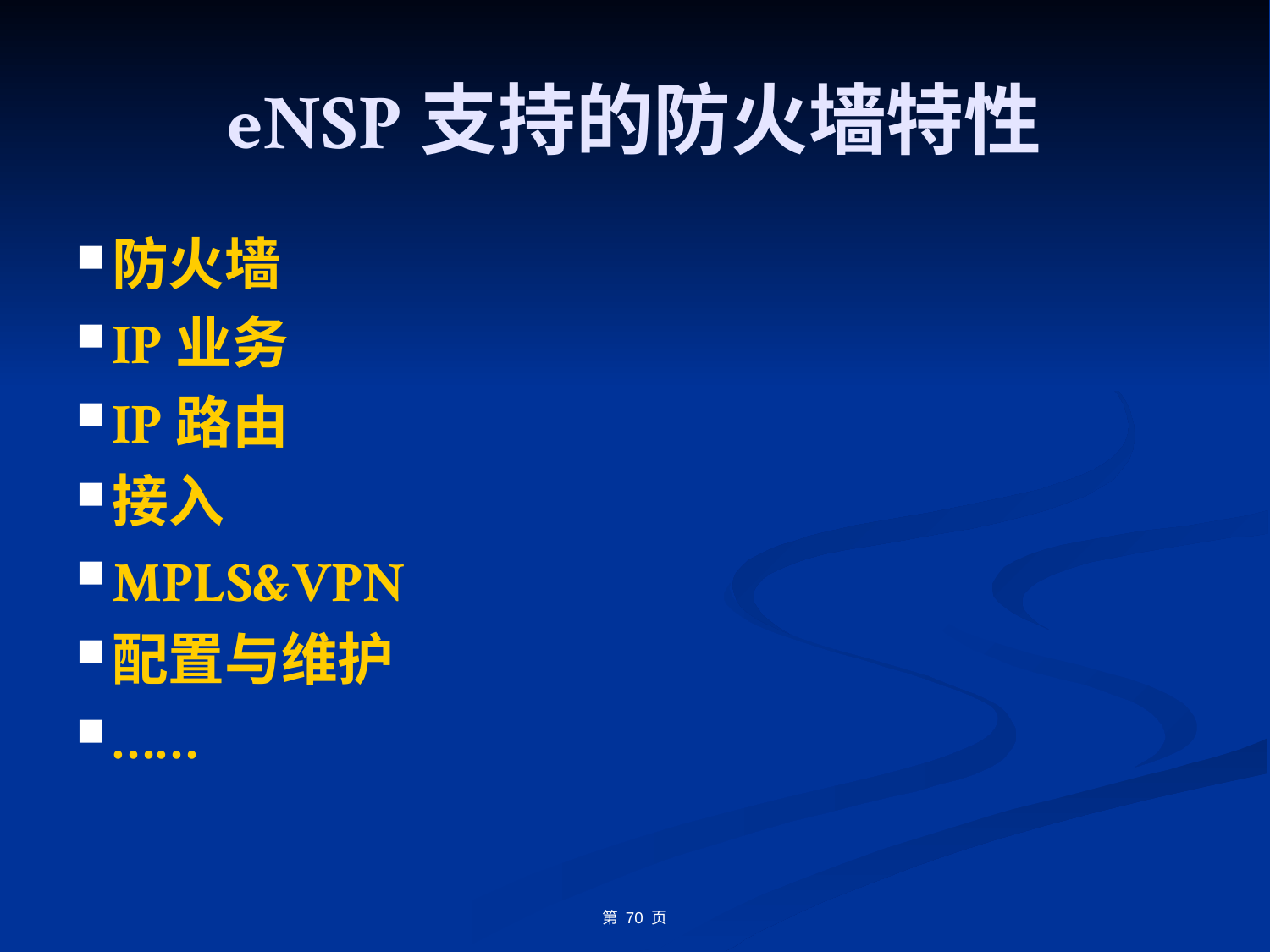

# eNSP支持的防火墙特性
防火墙
IP业务
IP路由
接入
MPLS&VPN
配置与维护
……
第 70 页